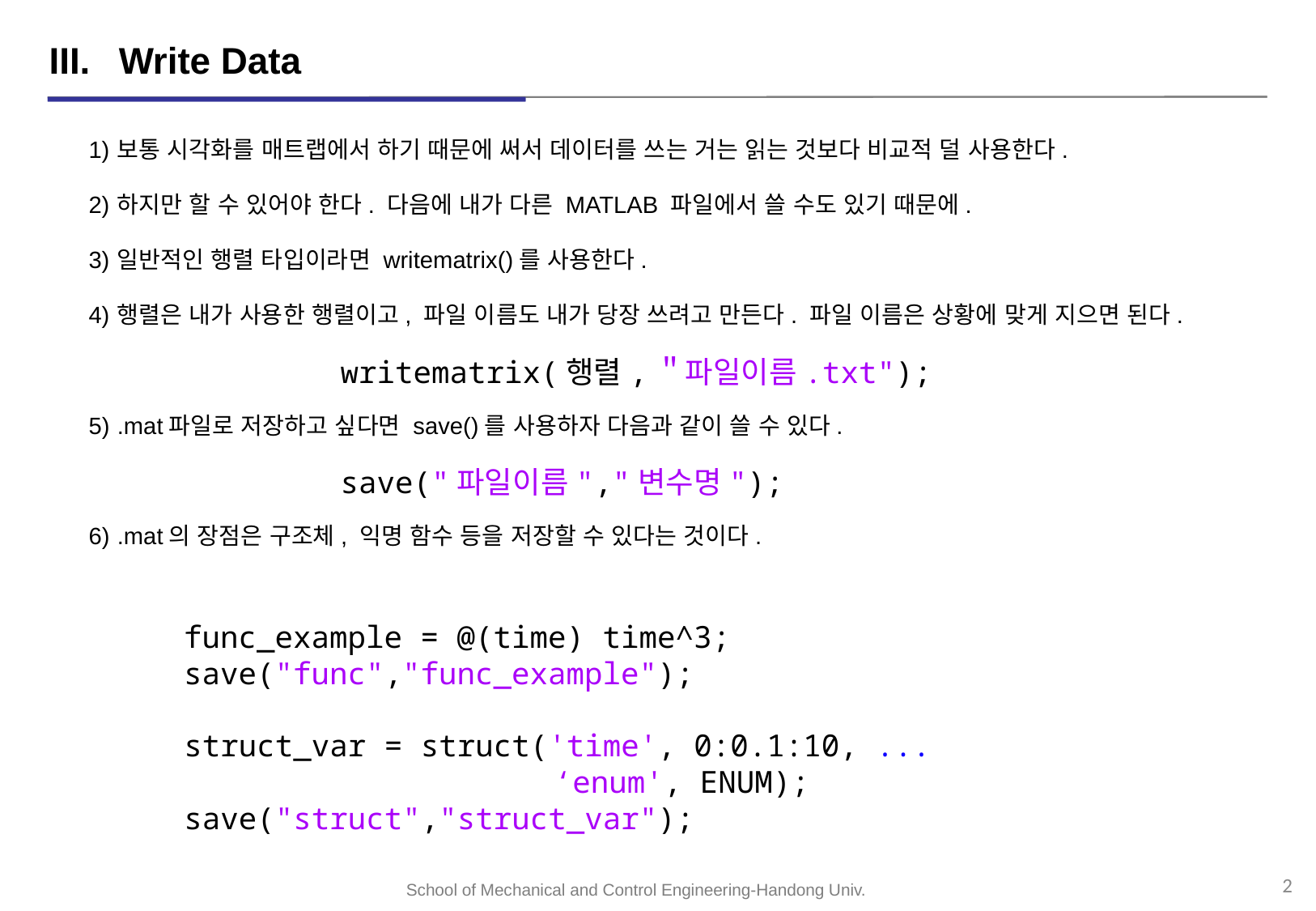

# III.	Write Data

보통 시각화를 매트랩에서 하기 때문에 써서 데이터를 쓰는 거는 읽는 것보다 비교적 덜 사용한다.
하지만 할 수 있어야 한다. 다음에 내가 다른 MATLAB 파일에서 쓸 수도 있기 때문에.
일반적인 행렬 타입이라면 writematrix()를 사용한다.
행렬은 내가 사용한 행렬이고, 파일 이름도 내가 당장 쓰려고 만든다. 파일 이름은 상황에 맞게 지으면 된다.

.mat파일로 저장하고 싶다면 save()를 사용하자 다음과 같이 쓸 수 있다.

.mat의 장점은 구조체, 익명 함수 등을 저장할 수 있다는 것이다.

writematrix(행렬,＂파일이름.txt");
save("파일이름","변수명");
func_example = @(time) time^3;
save("func","func_example");
struct_var = struct('time', 0:0.1:10, ...
 		       ‘enum', ENUM);
save("struct","struct_var");
2
School of Mechanical and Control Engineering-Handong Univ.